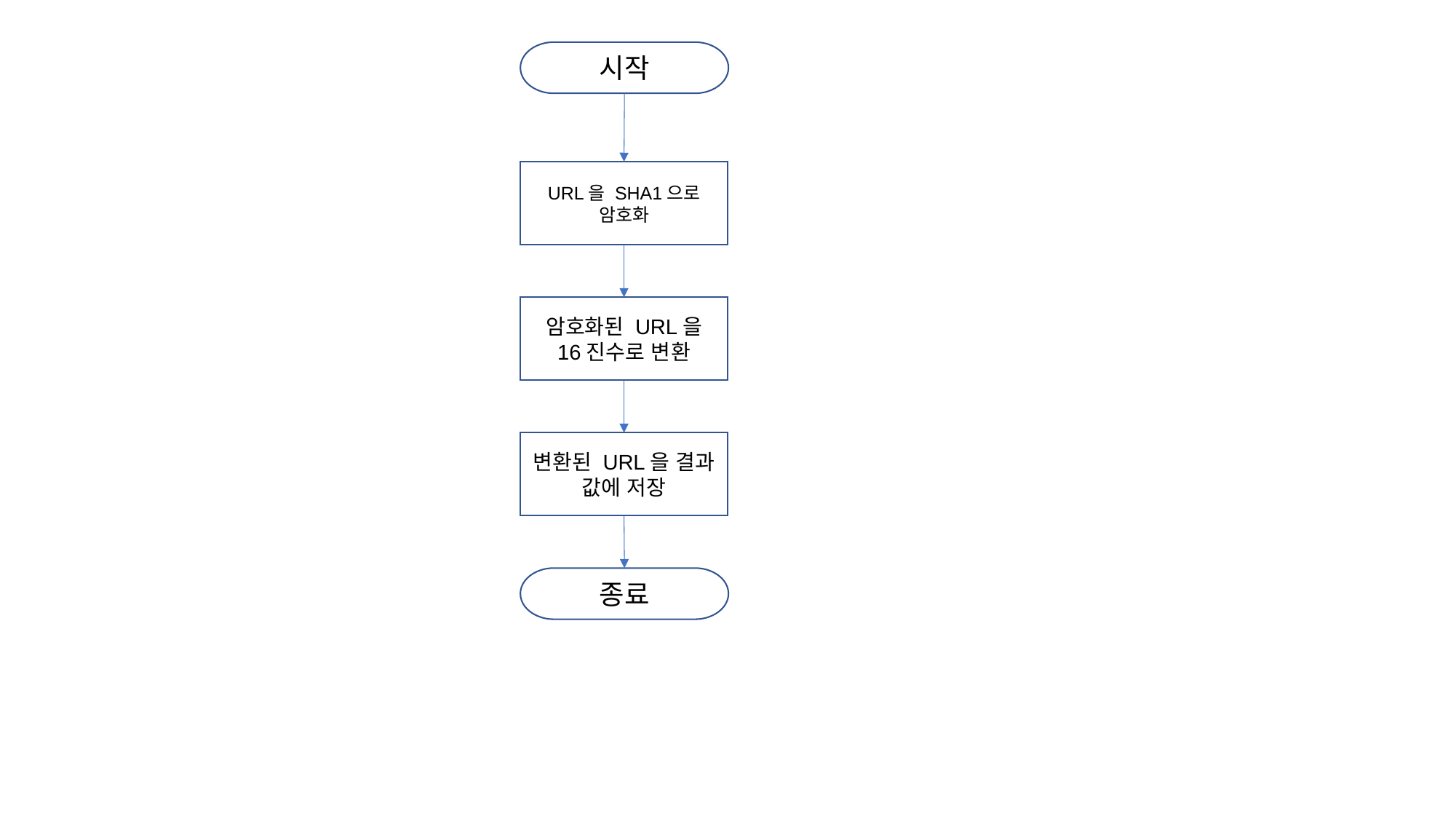

시작
URL을 SHA1으로
암호화
암호화된 URL을
16진수로 변환
변환된 URL을 결과 값에 저장
종료